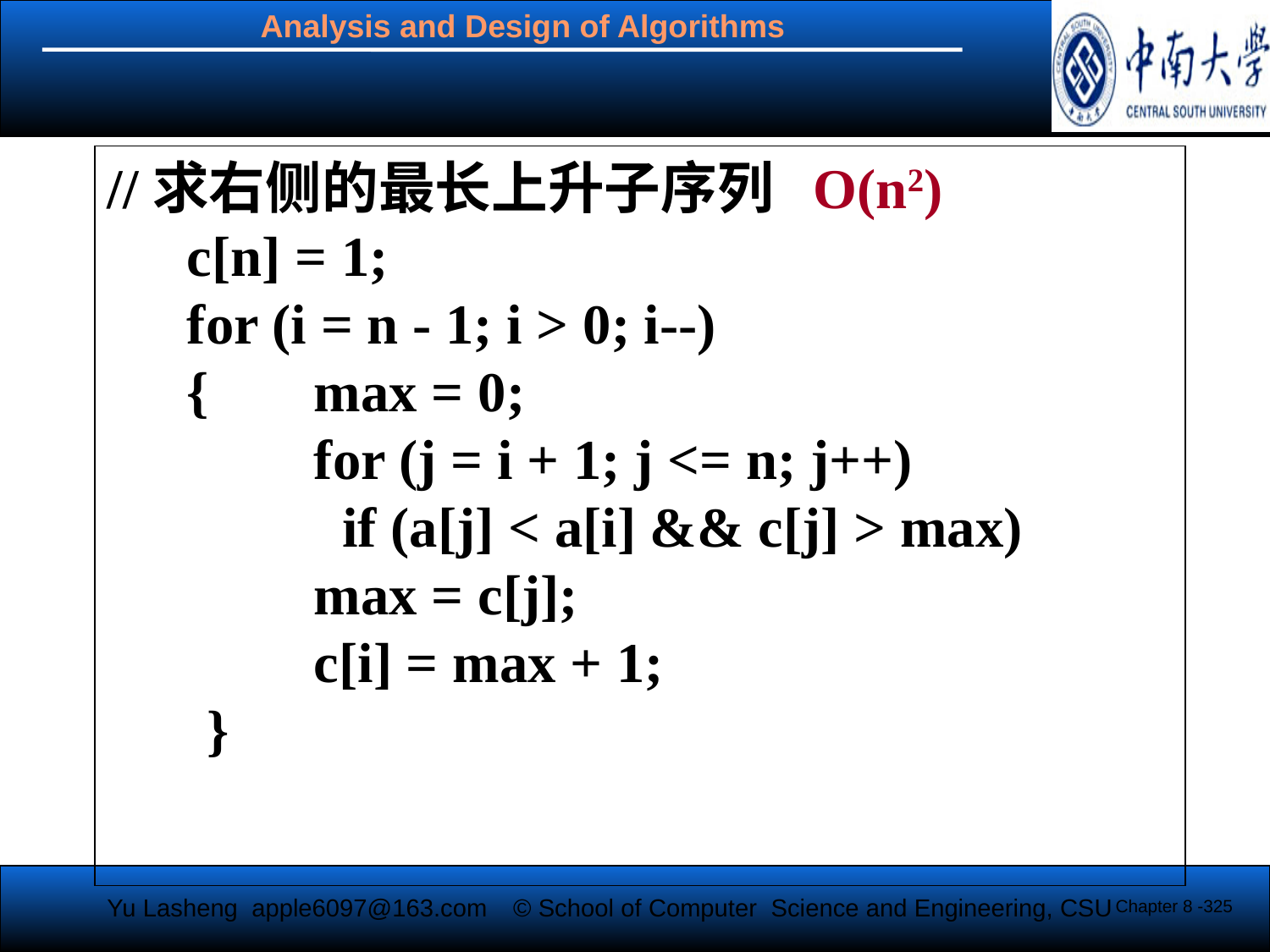

#
//求右侧的最长上升子序列  O(n2)
	c[n] = 1;
	for (i = n - 1; i > 0; i--)
	{	max = 0;
		for (j = i + 1; j <= n; j++)
		  if (a[j] < a[i] && c[j] > max)
	     	max = c[j];
		c[i] = max + 1;
       }
Chapter 8 -325